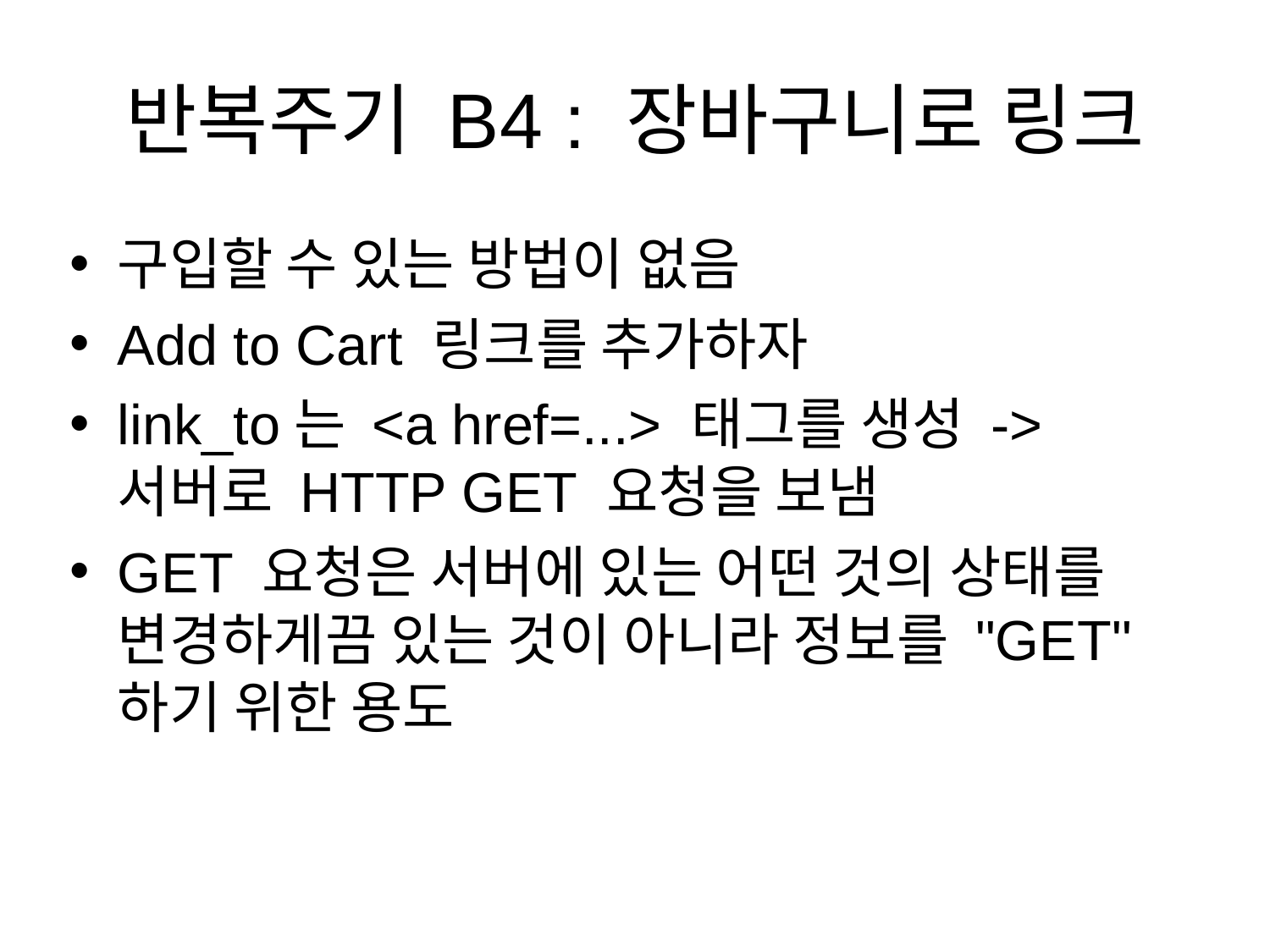

# 반복주기 B4 : 장바구니로 링크
구입할 수 있는 방법이 없음
Add to Cart 링크를 추가하자
link_to는 <a href=...> 태그를 생성 -> 서버로 HTTP GET 요청을 보냄
GET 요청은 서버에 있는 어떤 것의 상태를 변경하게끔 있는 것이 아니라 정보를 "GET"하기 위한 용도